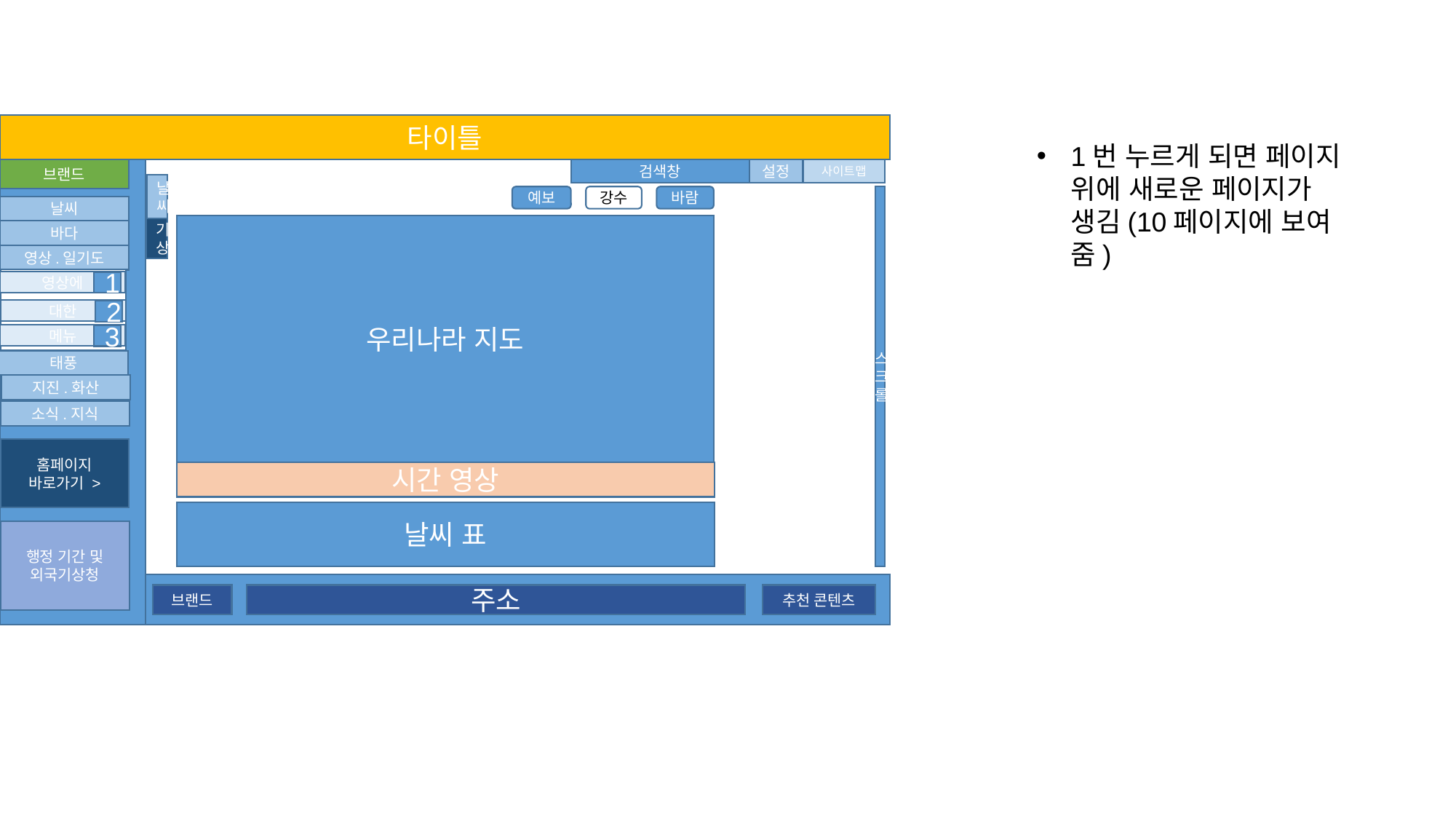

타이틀
브랜드

날씨
날씨
기상
바다
영상.일기도
태풍
지진.화산
소식.지식
홈페이지
바로가기 >
행정 기간 및
외국기상청
검색창
설정
사이트맵
예보
강수
바람
스크롤
시간 영상
날씨 표

브랜드
주소
추천 콘텐츠
1번 누르게 되면 페이지 위에 새로운 페이지가 생김(10페이지에 보여줌)
우리나라 지도

영상에
대한
메뉴
1
2
3